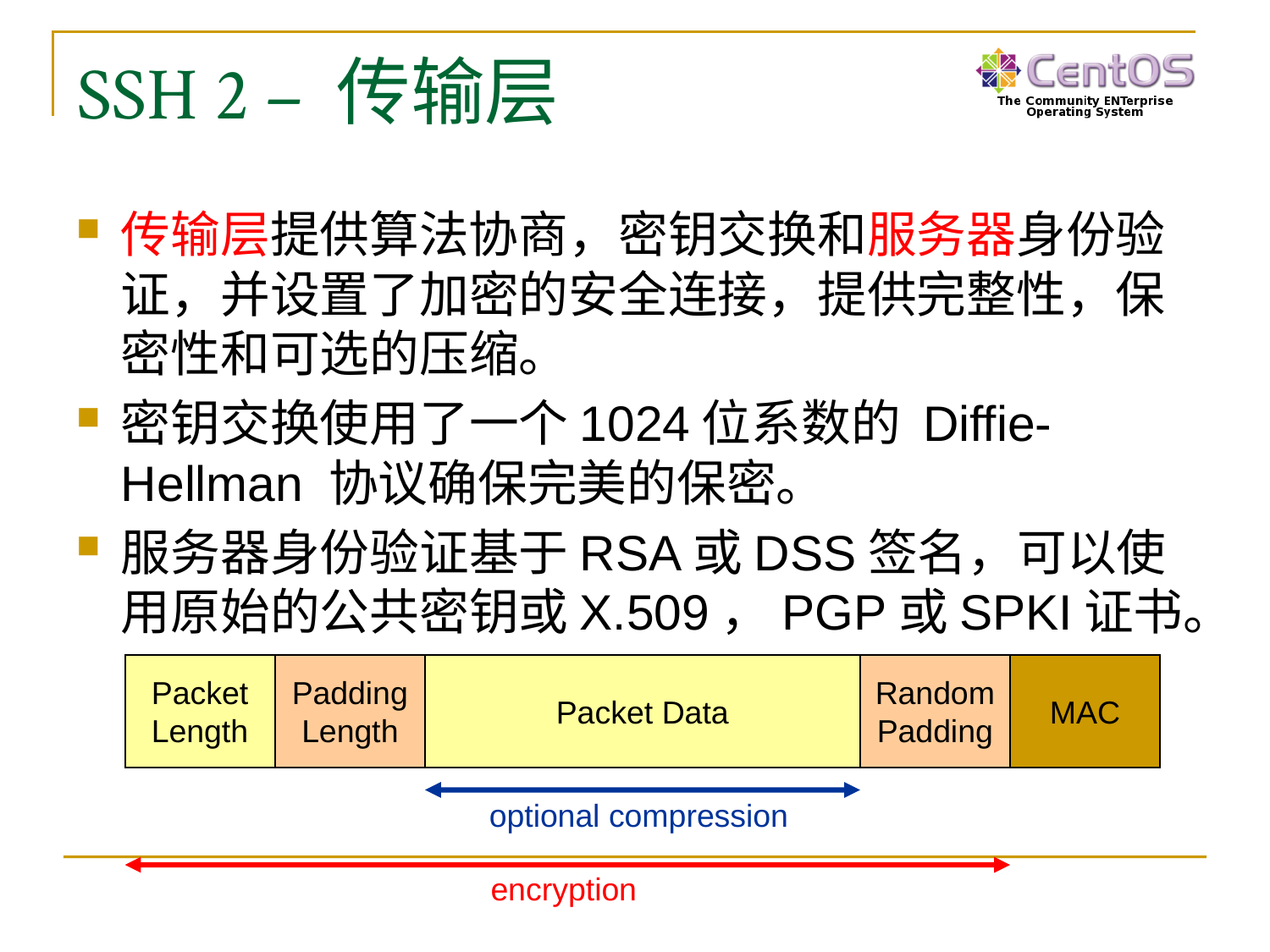

# SSH 2 – 传输层
传输层提供算法协商，密钥交换和服务器身份验证，并设置了加密的安全连接，提供完整性，保密性和可选的压缩。
密钥交换使用了一个1024位系数的 Diffie-Hellman 协议确保完美的保密。
服务器身份验证基于RSA​​或DSS签名，可以使用原始的公共密钥或X.509，PGP或SPKI证书。
Packet
Length
Padding
Length
Packet Data
Random
Padding
MAC

optional compression
encryption